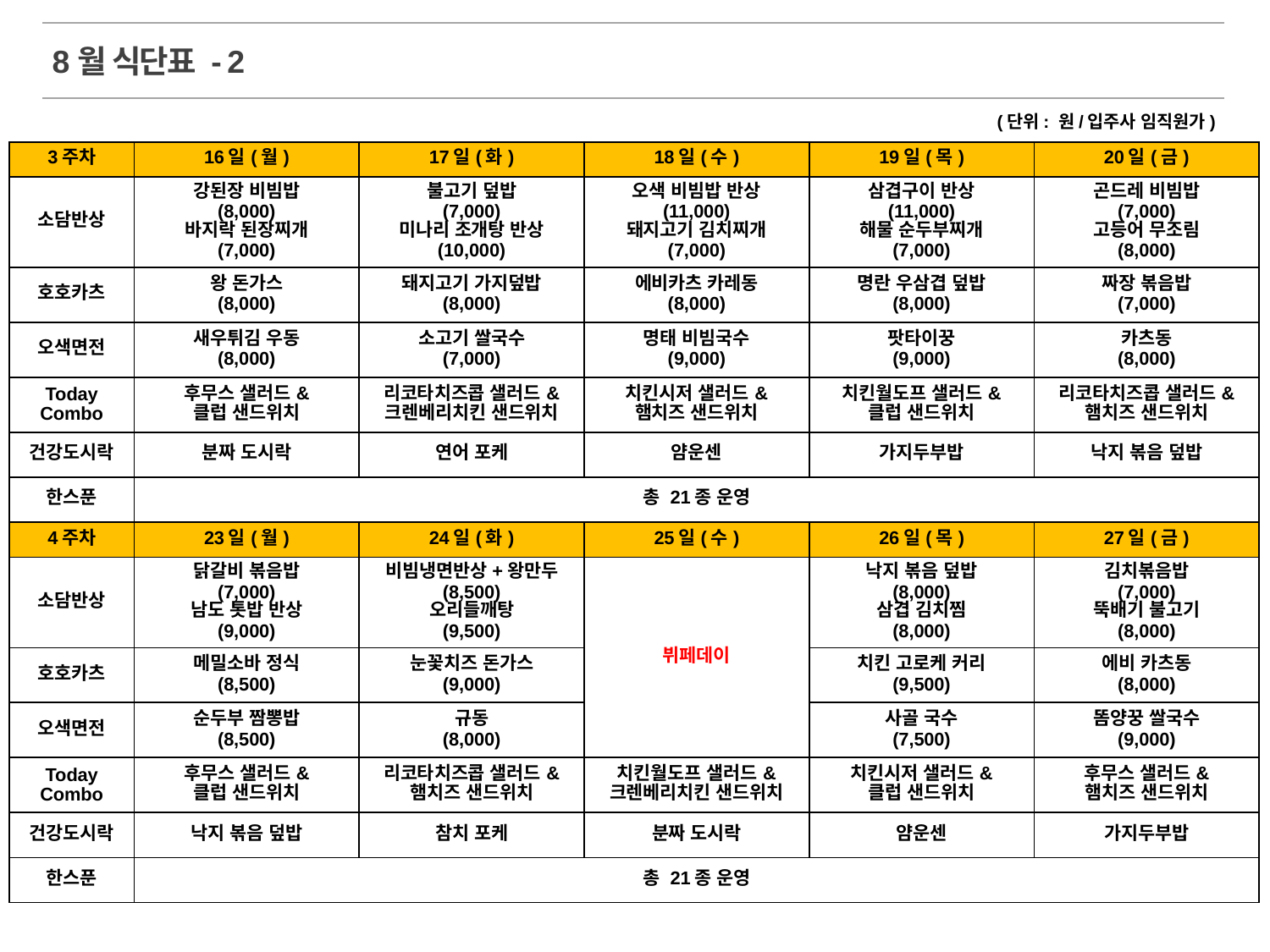

8월 식단표 - 2
(단위: 원/입주사 임직원가)
| 3주차 | 16일(월) | 17일(화) | 18일(수) | 19일(목) | 20일(금) |
| --- | --- | --- | --- | --- | --- |
| 소담반상 | 강된장 비빔밥 (8,000) 바지락 된장찌개 (7,000) | 불고기 덮밥 (7,000) 미나리 조개탕 반상 (10,000) | 오색 비빔밥 반상 (11,000) 돼지고기 김치찌개 (7,000) | 삼겹구이 반상 (11,000) 해물 순두부찌개 (7,000) | 곤드레 비빔밥 (7,000) 고등어 무조림 (8,000) |
| 호호카츠 | 왕 돈가스 (8,000) | 돼지고기 가지덮밥 (8,000) | 에비카츠 카레동 (8,000) | 명란 우삼겹 덮밥 (8,000) | 짜장 볶음밥 (7,000) |
| 오색면전 | 새우튀김 우동 (8,000) | 소고기 쌀국수 (7,000) | 명태 비빔국수 (9,000) | 팟타이꿍 (9,000) | 카츠동 (8,000) |
| Today Combo | 후무스 샐러드& 클럽 샌드위치 | 리코타치즈콥 샐러드& 크렌베리치킨 샌드위치 | 치킨시저 샐러드& 햄치즈 샌드위치 | 치킨월도프 샐러드& 클럽 샌드위치 | 리코타치즈콥 샐러드& 햄치즈 샌드위치 |
| 건강도시락 | 분짜 도시락 | 연어 포케 | 얌운센 | 가지두부밥 | 낙지 볶음 덮밥 |
| 한스푼 | 총 21종 운영 |  |  |  |  |
| 4주차 | 23일(월) | 24일(화) | 25일(수) | 26일(목) | 27일(금) |
| 소담반상 | 닭갈비 볶음밥 (7,000) 남도 톳밥 반상 (9,000) | 비빔냉면반상+왕만두 (8,500) 오리들깨탕 (9,500) | 뷔페데이 | 낙지 볶음 덮밥 (8,000) 삼겹 김치찜 (8,000) | 김치볶음밥 (7,000) 뚝배기 불고기 (8,000) |
| 호호카츠 | 메밀소바 정식 (8,500) | 눈꽃치즈 돈가스 (9,000) |  | 치킨 고로케 커리 (9,500) | 에비 카츠동 (8,000) |
| 오색면전 | 순두부 짬뽕밥 (8,500) | 규동 (8,000) |  | 사골 국수 (7,500) | 똠양꿍 쌀국수 (9,000) |
| Today Combo | 후무스 샐러드& 클럽 샌드위치 | 리코타치즈콥 샐러드& 햄치즈 샌드위치 | 치킨월도프 샐러드& 크렌베리치킨 샌드위치 | 치킨시저 샐러드& 클럽 샌드위치 | 후무스 샐러드& 햄치즈 샌드위치 |
| 건강도시락 | 낙지 볶음 덮밥 | 참치 포케 | 분짜 도시락 | 얌운센 | 가지두부밥 |
| 한스푼 | 총 21종 운영 |  |  |  |  |